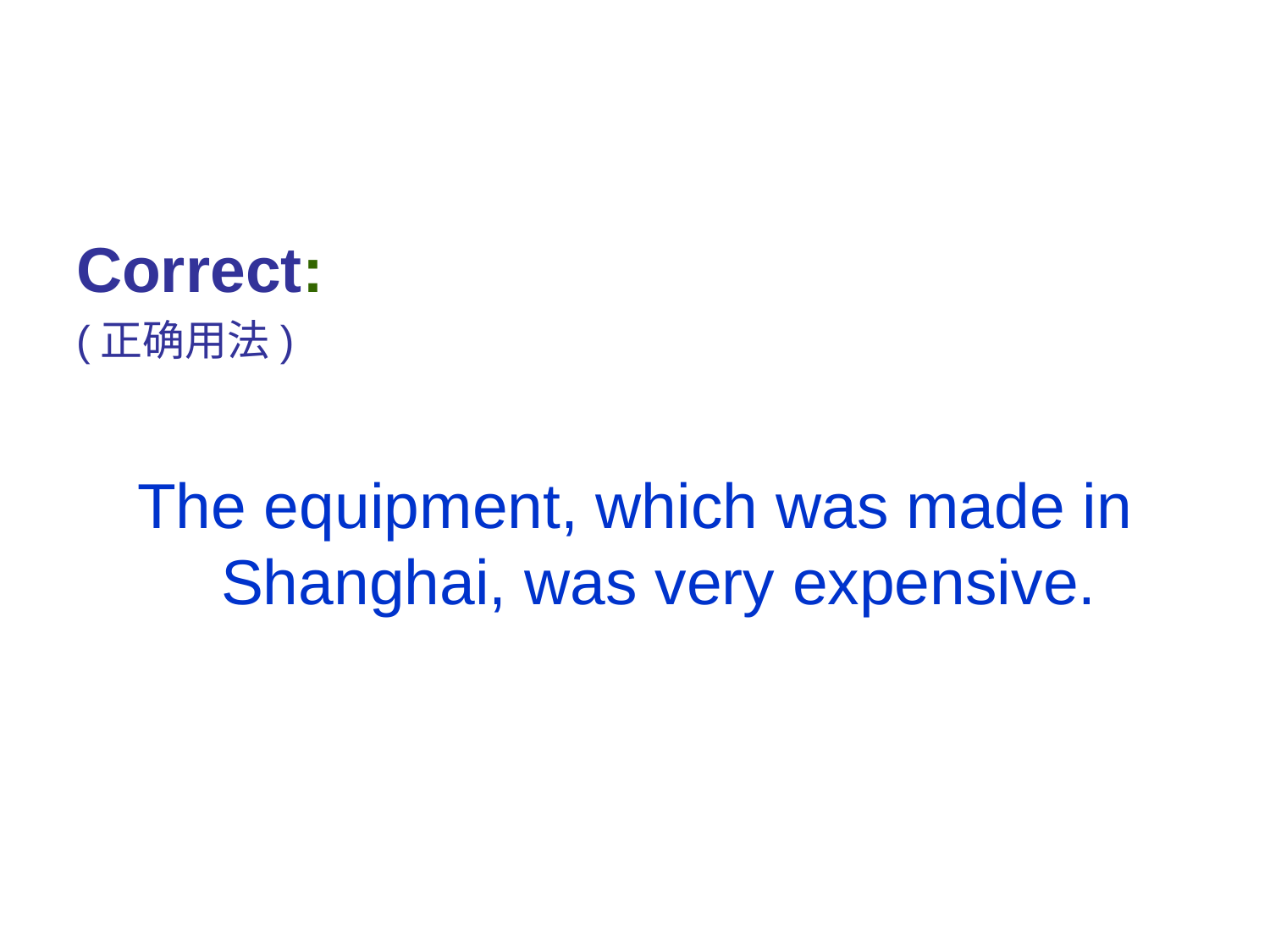

#
Correct:
(正确用法)

The equipment, which was made in Shanghai, was very expensive.